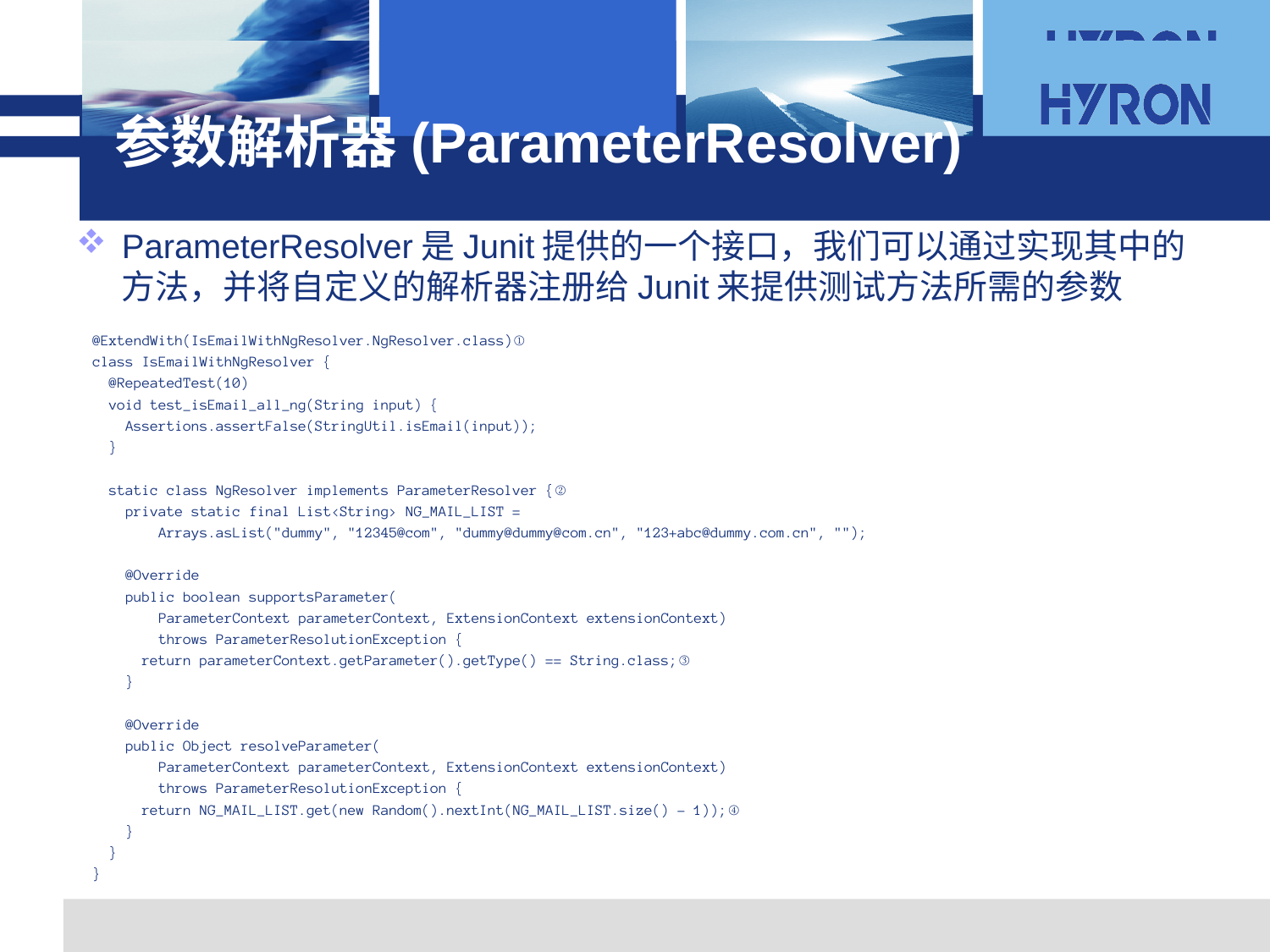

# 参数解析器(ParameterResolver)
ParameterResolver是Junit提供的一个接口，我们可以通过实现其中的方法，并将自定义的解析器注册给Junit来提供测试方法所需的参数

  @ExtendWith(IsEmailWithNgResolver.NgResolver.class)①
  class IsEmailWithNgResolver {
    @RepeatedTest(10)
    void test_isEmail_all_ng(String input) {
      Assertions.assertFalse(StringUtil.isEmail(input));
    }

    static class NgResolver implements ParameterResolver {②
      private static final List<String> NG_MAIL_LIST =
          Arrays.asList("dummy", "12345@com", "dummy@dummy@com.cn", "123+abc@dummy.com.cn", "");

      @Override
      public boolean supportsParameter(
          ParameterContext parameterContext, ExtensionContext extensionContext)
          throws ParameterResolutionException {
        return parameterContext.getParameter().getType() == String.class;③
      }

      @Override
      public Object resolveParameter(
          ParameterContext parameterContext, ExtensionContext extensionContext)
          throws ParameterResolutionException {
        return NG_MAIL_LIST.get(new Random().nextInt(NG_MAIL_LIST.size() - 1));④
      }
    }
  }